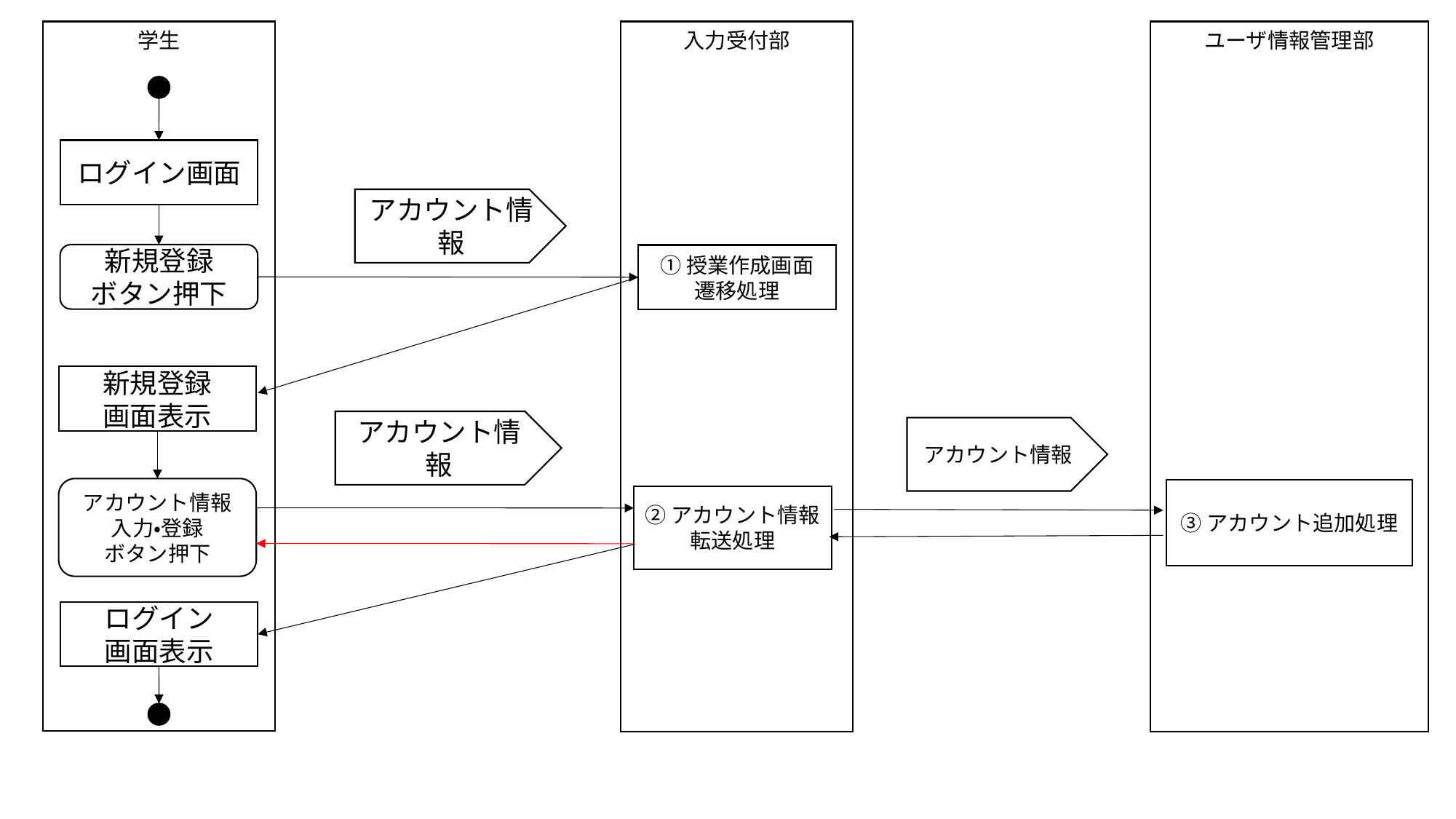

学生
入力受付部
ユーザ情報管理部

ログイン画面
アカウント情報
新規登録
ボタン押下
①授業作成画面
遷移処理
新規登録
画面表示
アカウント情報
アカウント情報
アカウント情報
入力・登録
ボタン押下
③アカウント追加処理
②アカウント情報
転送処理
ログイン
画面表示